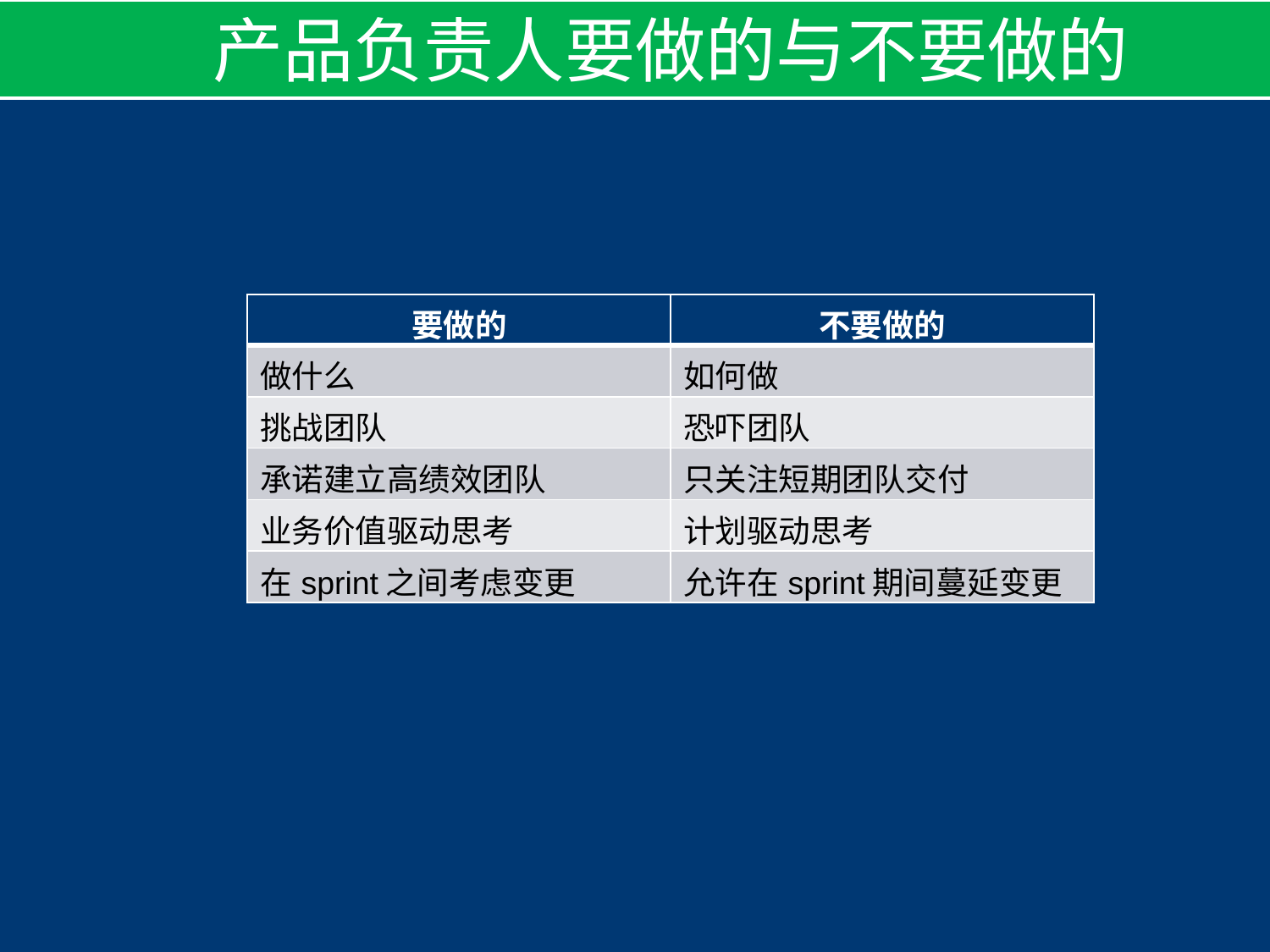

产品负责人要做的与不要做的
| 要做的 | 不要做的 |
| --- | --- |
| 做什么 | 如何做 |
| 挑战团队 | 恐吓团队 |
| 承诺建立高绩效团队 | 只关注短期团队交付 |
| 业务价值驱动思考 | 计划驱动思考 |
| 在sprint之间考虑变更 | 允许在sprint期间蔓延变更 |